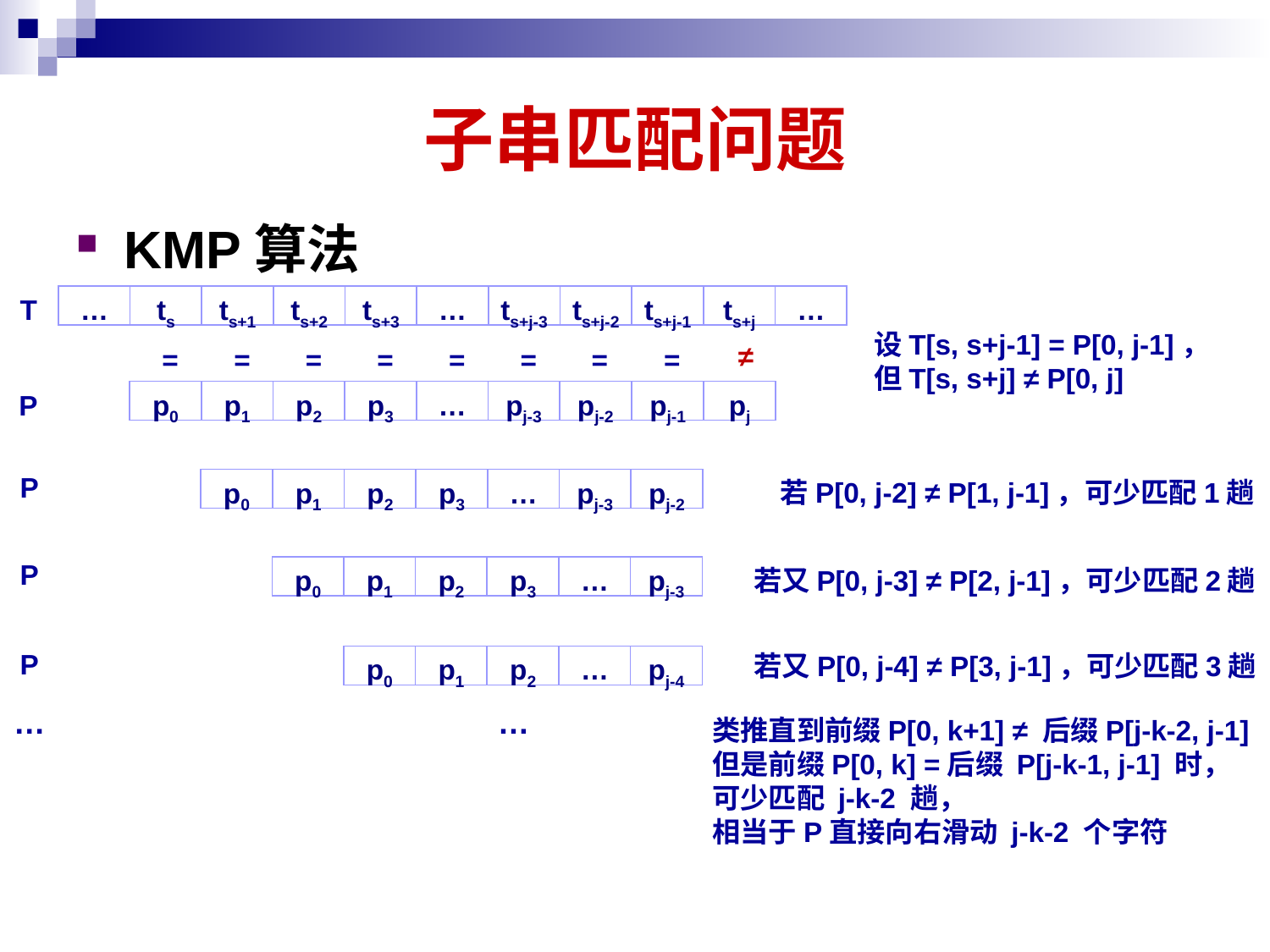

# 子串匹配问题
KMP算法
T
…
ts
ts+1
ts+2
ts+3
…
ts+j-3
ts+j-2
ts+j-1
ts+j
…
设T[s, s+j-1] = P[0, j-1]，
但T[s, s+j] ≠ P[0, j]
≠
=
=
=
=
=
=
=
=
p0
p1
p2
p3
…
pj-3
pj-2
pj-1
pj
P
P
p0
p1
p2
p3
…
pj-3
pj-2
若P[0, j-2] ≠ P[1, j-1]，可少匹配1趟
P
p0
p1
p2
p3
…
pj-3
若又P[0, j-3] ≠ P[2, j-1]，可少匹配2趟
P
若又P[0, j-4] ≠ P[3, j-1]，可少匹配3趟
p0
p1
p2
…
pj-4
…
…
类推直到前缀P[0, k+1] ≠ 后缀P[j-k-2, j-1]
但是前缀P[0, k] =后缀 P[j-k-1, j-1] 时，
可少匹配 j-k-2 趟，
相当于P直接向右滑动 j-k-2 个字符